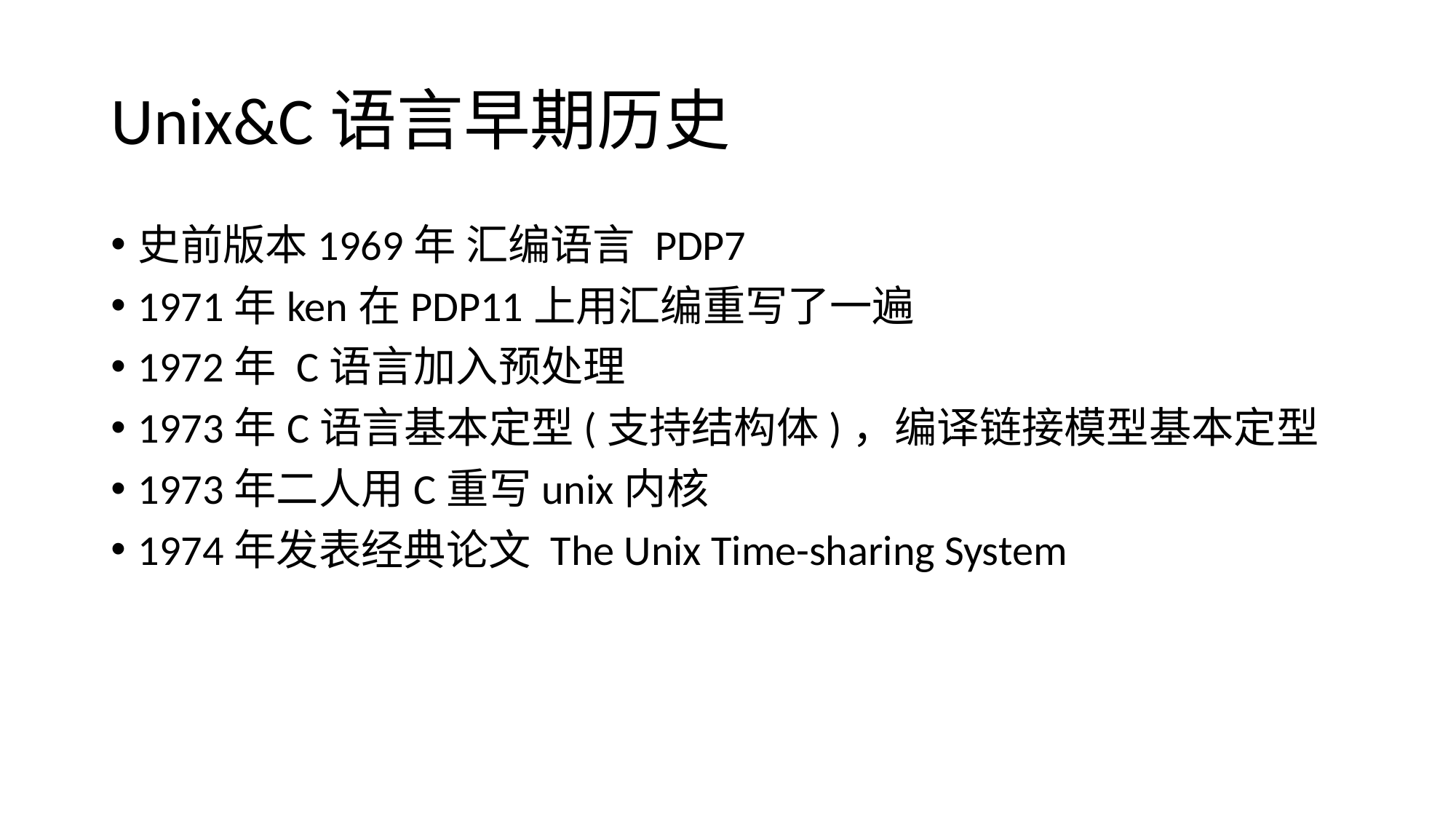

# Unix&C语言早期历史
史前版本1969年 汇编语言 PDP7
1971年ken在PDP11上用汇编重写了一遍
1972年 C语言加入预处理
1973年C语言基本定型(支持结构体)，编译链接模型基本定型
1973年二人用C重写unix内核
1974年发表经典论文 The Unix Time-sharing System